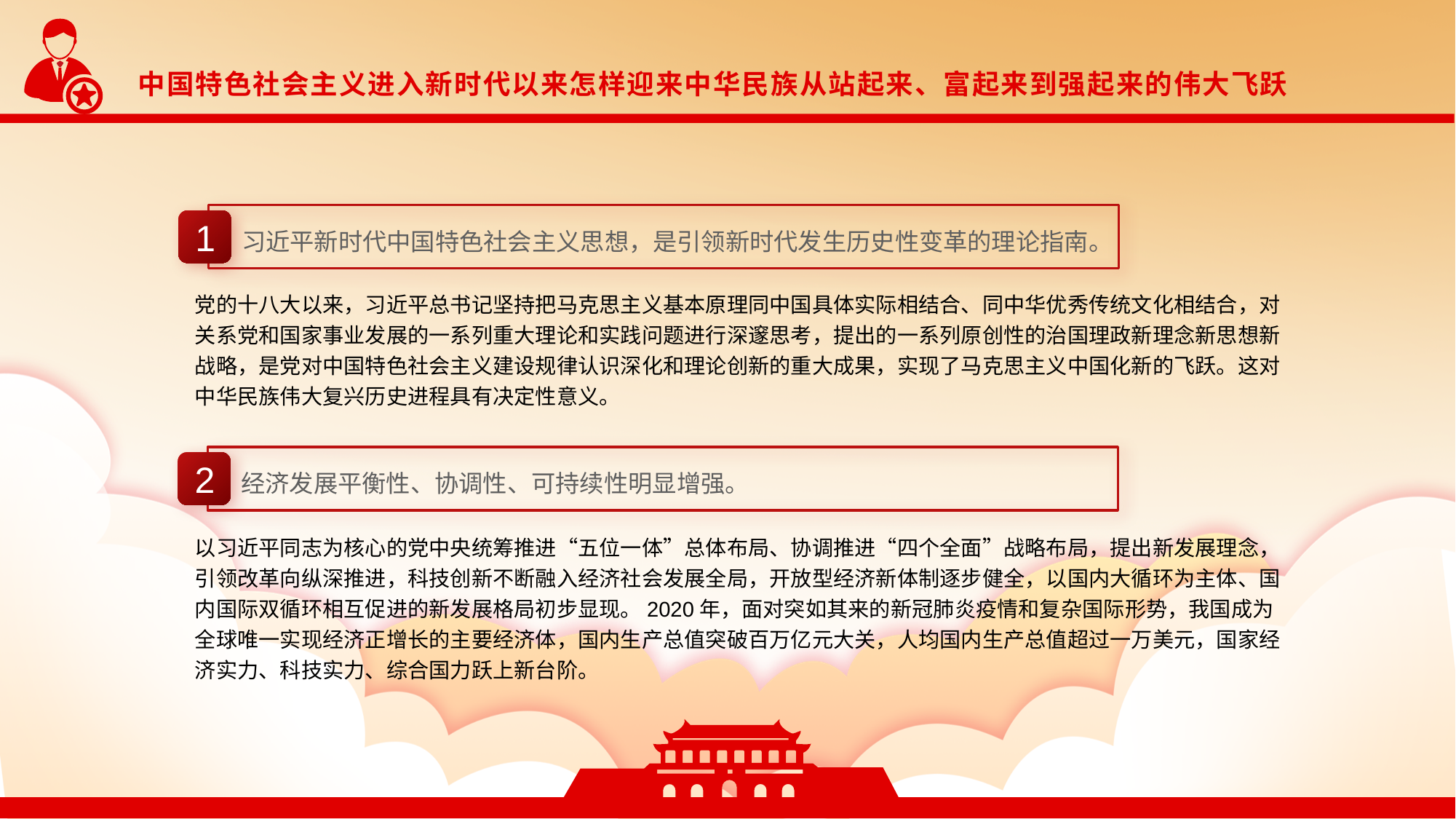

中国特色社会主义进入新时代以来怎样迎来中华民族从站起来、富起来到强起来的伟大飞跃

习近平新时代中国特色社会主义思想，是引领新时代发生历史性变革的理论指南。
1

党的十八大以来，习近平总书记坚持把马克思主义基本原理同中国具体实际相结合、同中华优秀传统文化相结合，对关系党和国家事业发展的一系列重大理论和实践问题进行深邃思考，提出的一系列原创性的治国理政新理念新思想新战略，是党对中国特色社会主义建设规律认识深化和理论创新的重大成果，实现了马克思主义中国化新的飞跃。这对中华民族伟大复兴历史进程具有决定性意义。

经济发展平衡性、协调性、可持续性明显增强。
2

以习近平同志为核心的党中央统筹推进“五位一体”总体布局、协调推进“四个全面”战略布局，提出新发展理念，引领改革向纵深推进，科技创新不断融入经济社会发展全局，开放型经济新体制逐步健全，以国内大循环为主体、国内国际双循环相互促进的新发展格局初步显现。2020年，面对突如其来的新冠肺炎疫情和复杂国际形势，我国成为全球唯一实现经济正增长的主要经济体，国内生产总值突破百万亿元大关，人均国内生产总值超过一万美元，国家经济实力、科技实力、综合国力跃上新台阶。